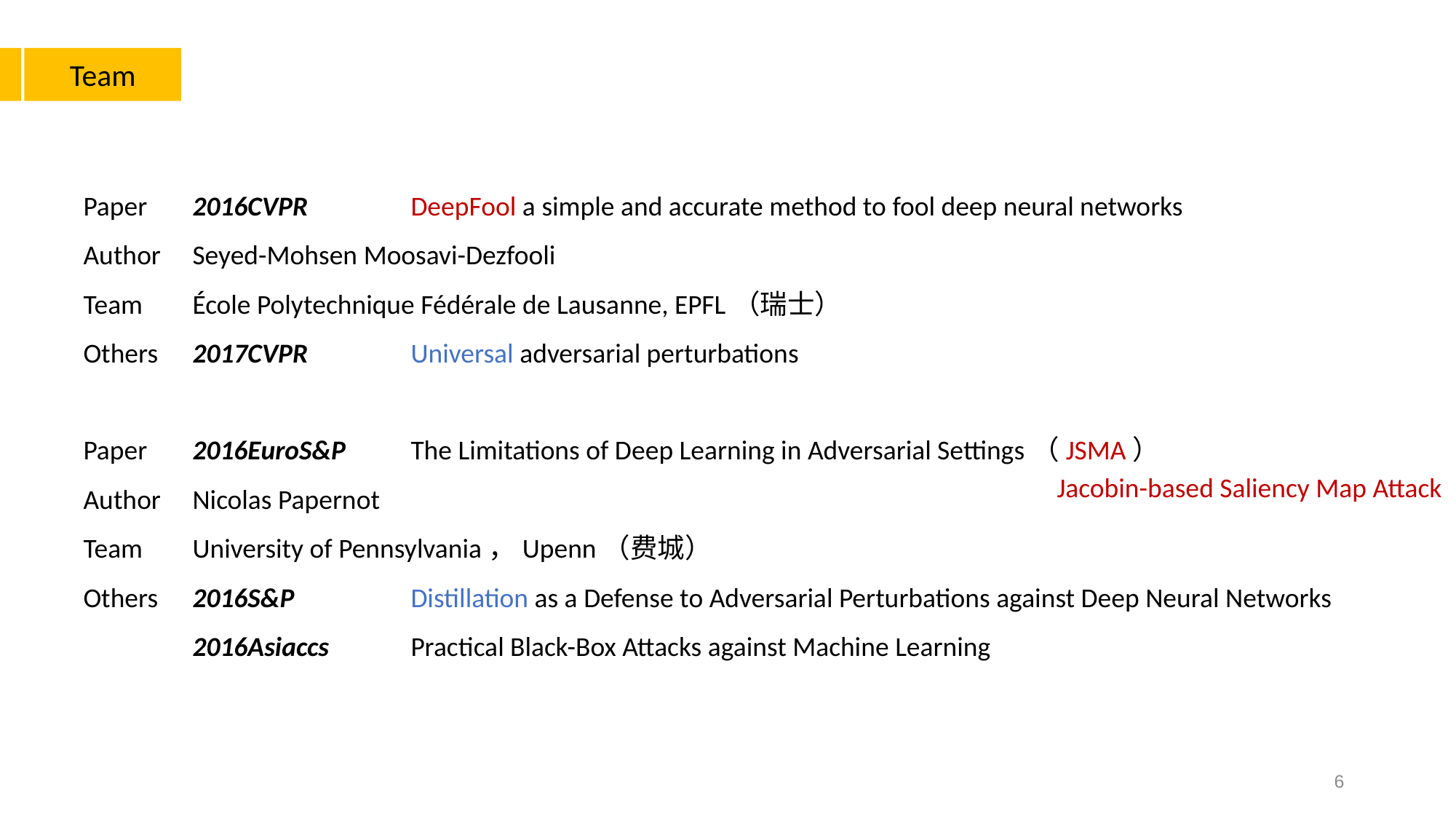

Team
Paper	2016CVPR	DeepFool a simple and accurate method to fool deep neural networks
Author	Seyed-Mohsen Moosavi-Dezfooli
Team	École Polytechnique Fédérale de Lausanne, EPFL（瑞士）
Others	2017CVPR	Universal adversarial perturbations
Paper	2016EuroS&P	The Limitations of Deep Learning in Adversarial Settings（JSMA）
Author	Nicolas Papernot
Team	University of Pennsylvania，Upenn（费城）
Others	2016S&P		Distillation as a Defense to Adversarial Perturbations against Deep Neural Networks
	2016Asiaccs	Practical Black-Box Attacks against Machine Learning
Jacobin-based Saliency Map Attack
6